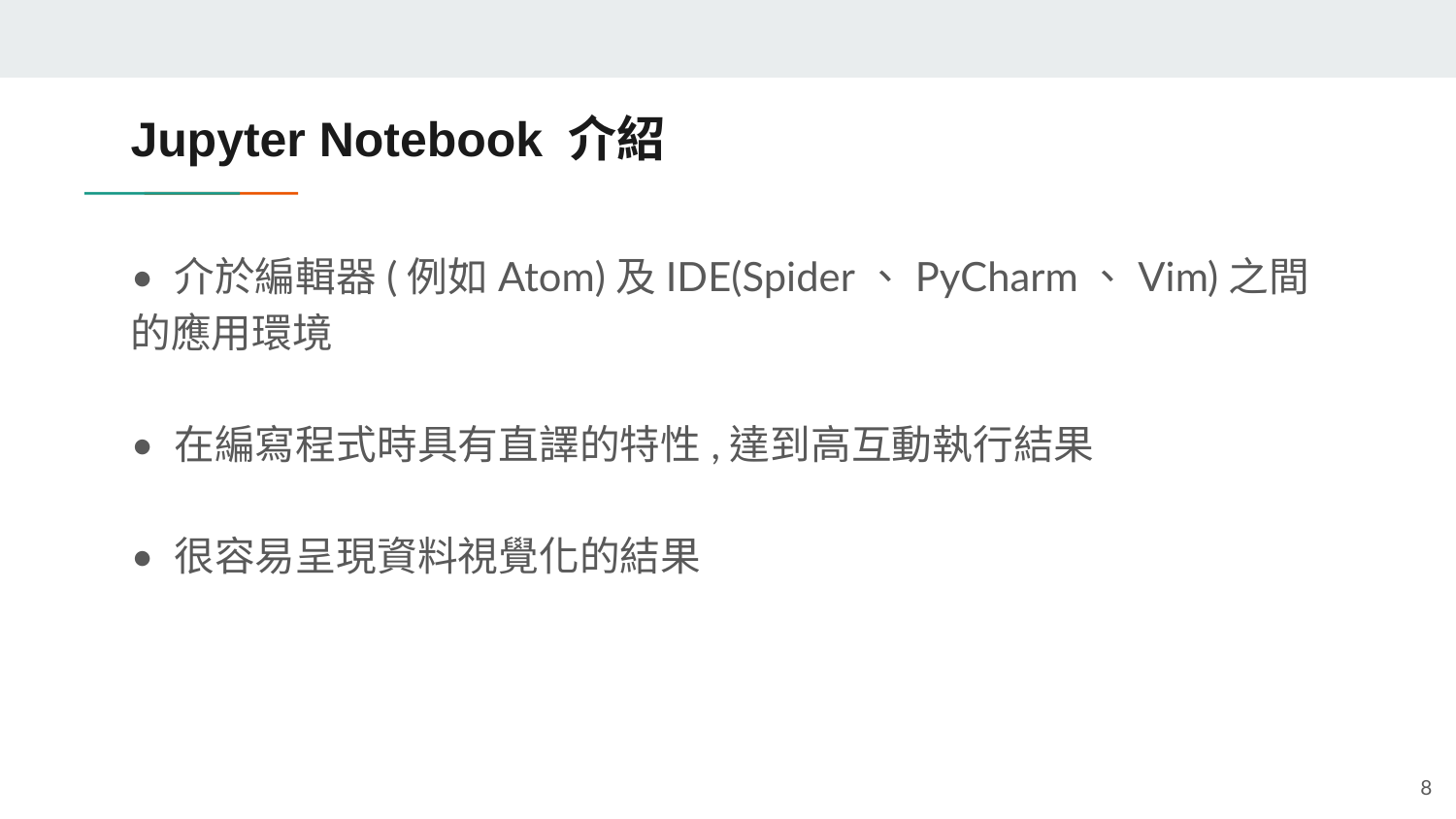

# Jupyter Notebook 介紹
• 介於編輯器(例如Atom)及IDE(Spider、PyCharm、Vim)之間的應用環境

• 在編寫程式時具有直譯的特性,達到高互動執行結果

• 很容易呈現資料視覺化的結果

8